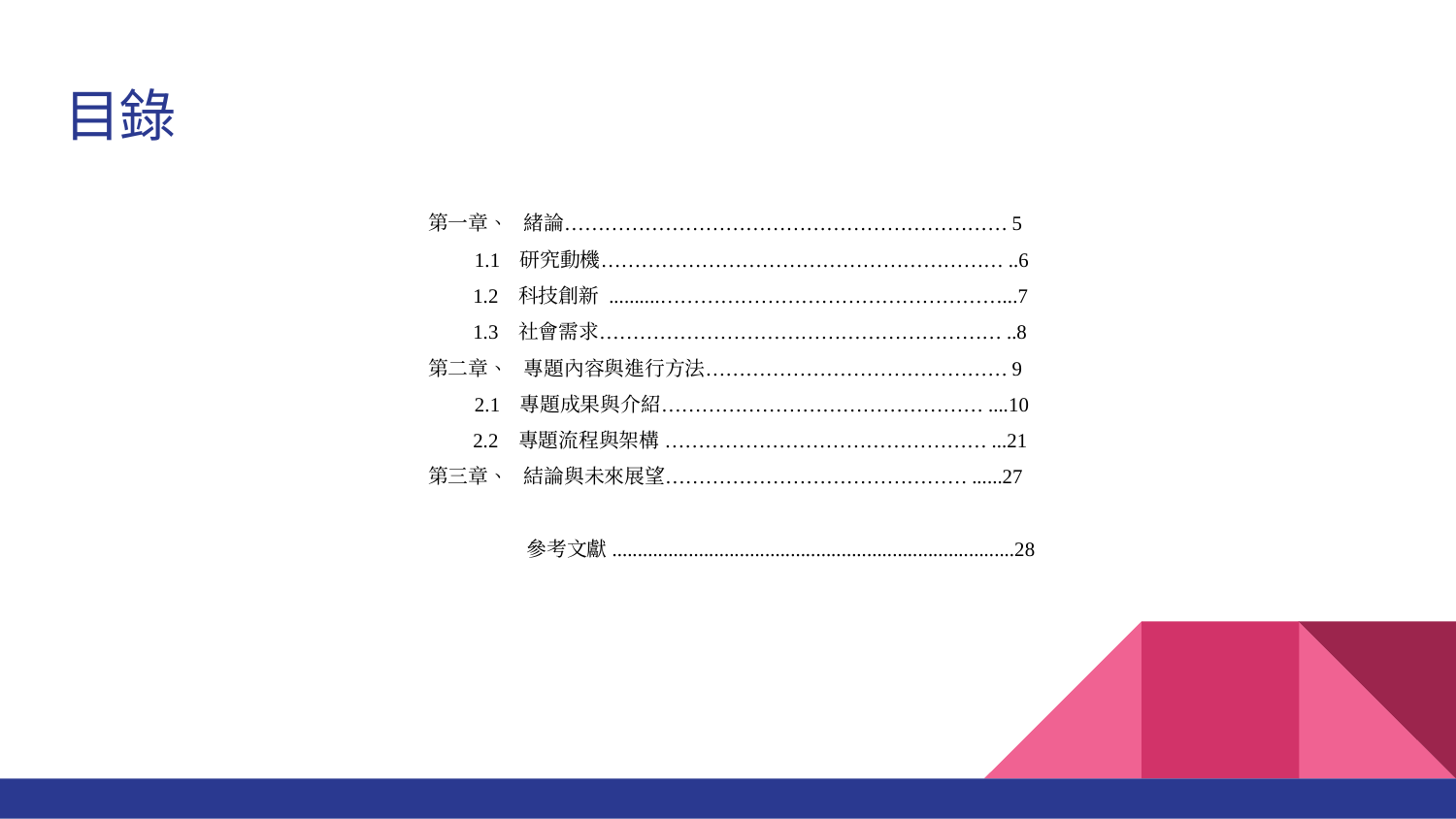

# 目錄
第一章、   緒論…………………………………………………………5
  1.1   研究動機……………………………………………………..6
1.2   科技創新 ..........……………………………………………...7
1.3   社會需求……………………………………………………..8
第二章、   專題內容與進行方法………………………………………9
  2.1   專題成果與介紹…………………………………………....10
2.2   專題流程與架構 …………………………………………...21
第三章、   結論與未來展望………………………………………......27

                      參考文獻...............................................................................28